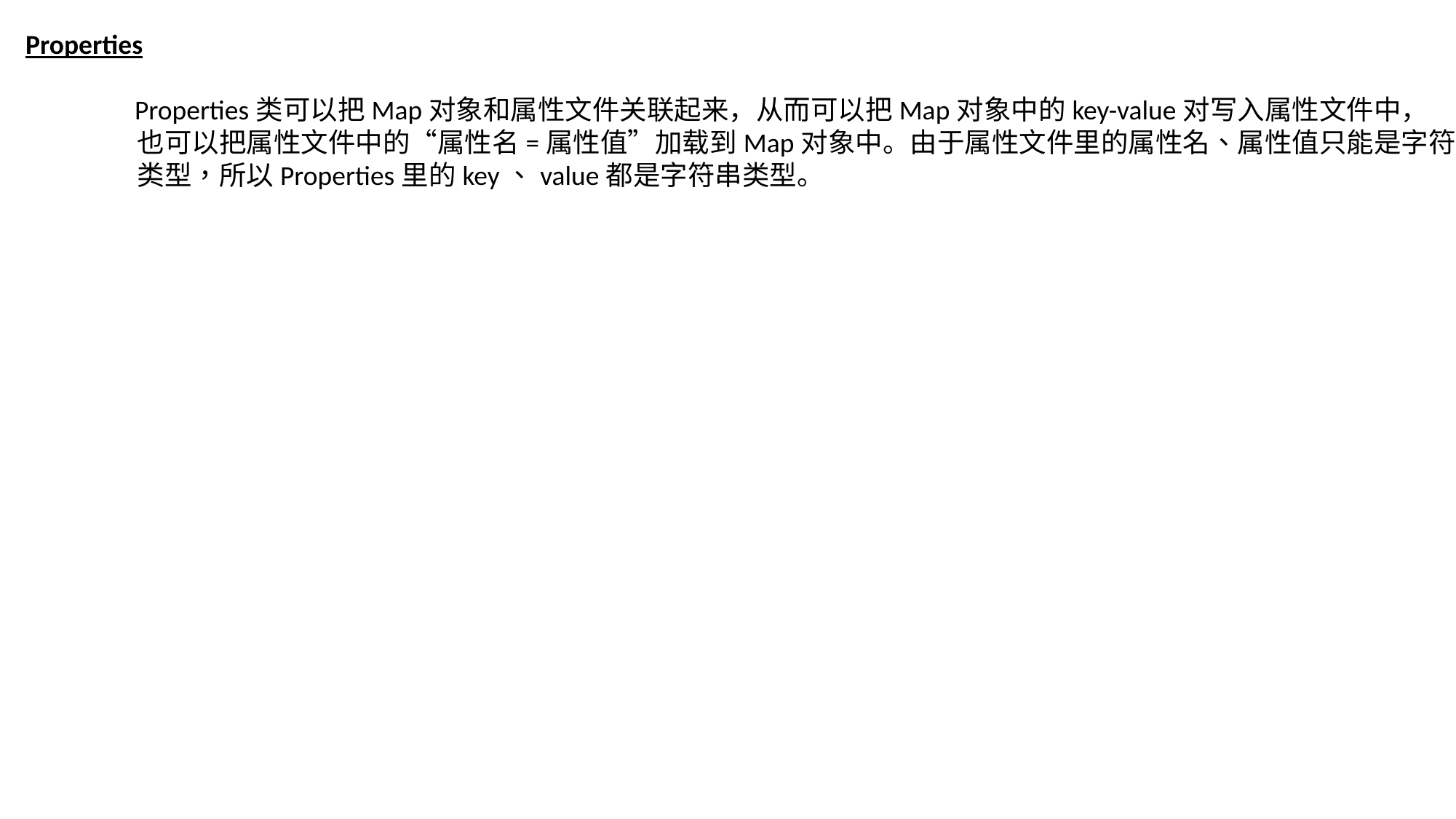

Properties

	Properties类可以把Map对象和属性文件关联起来，从而可以把Map对象中的key-value对写入属性文件中，
                 也可以把属性文件中的“属性名=属性值”加载到Map对象中。由于属性文件里的属性名、属性值只能是字符串
                 类型，所以Properties里的key、value都是字符串类型。